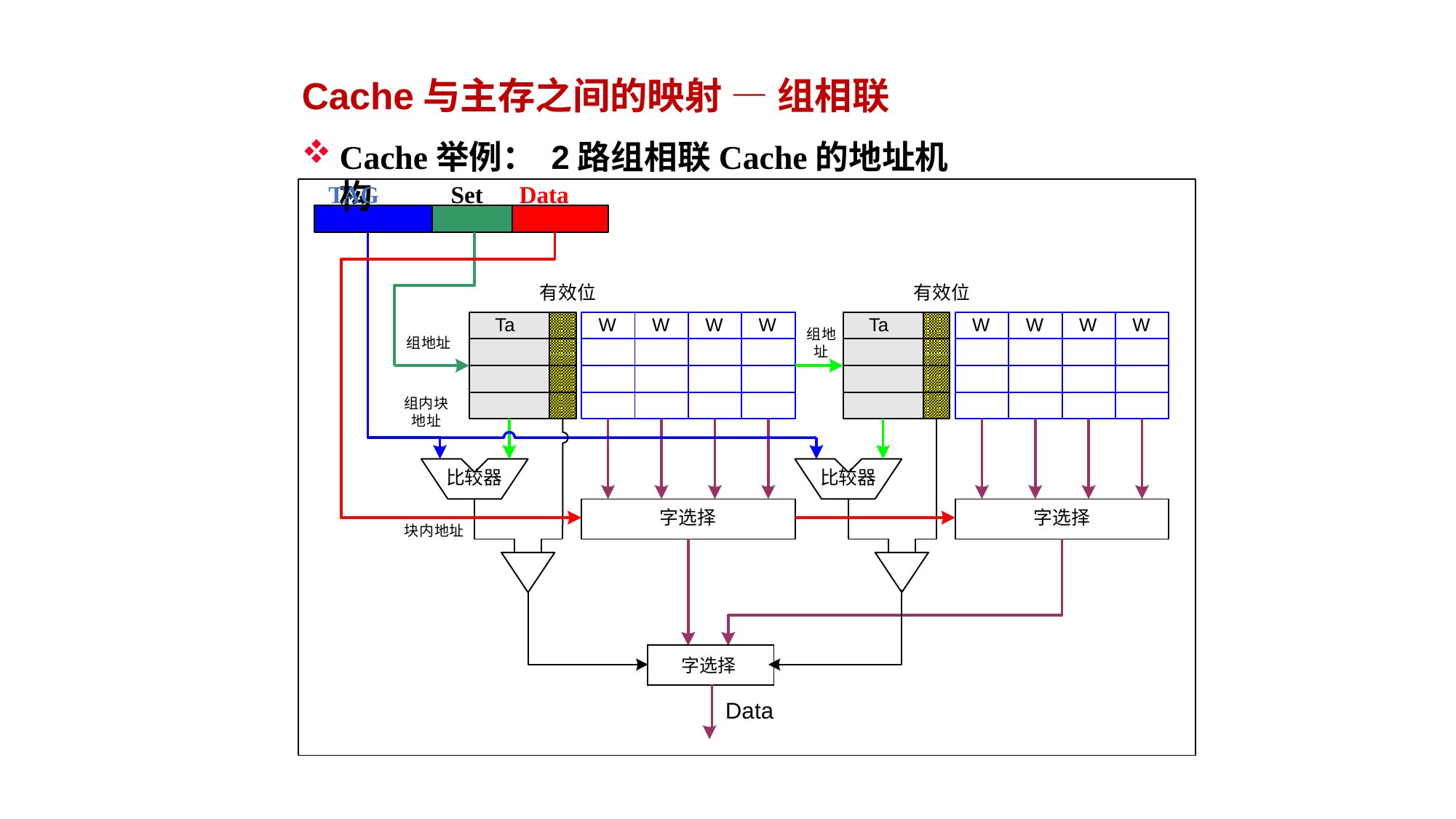

# Cache与主存之间的映射 — 组相联
Cache举例： 2路组相联Cache的地址机构
块地址组号	组地址	块内地址
 TAG            Set      Data

有效位
有效位

Tag
W0
W1
W2
W3
Tag
W0
W1
W2
W3
组地址
组地址

组内块地址

比较器
比较器

字选择
字选择

块内地址

| 字选择 |  |
| --- | --- |
|  | Data |